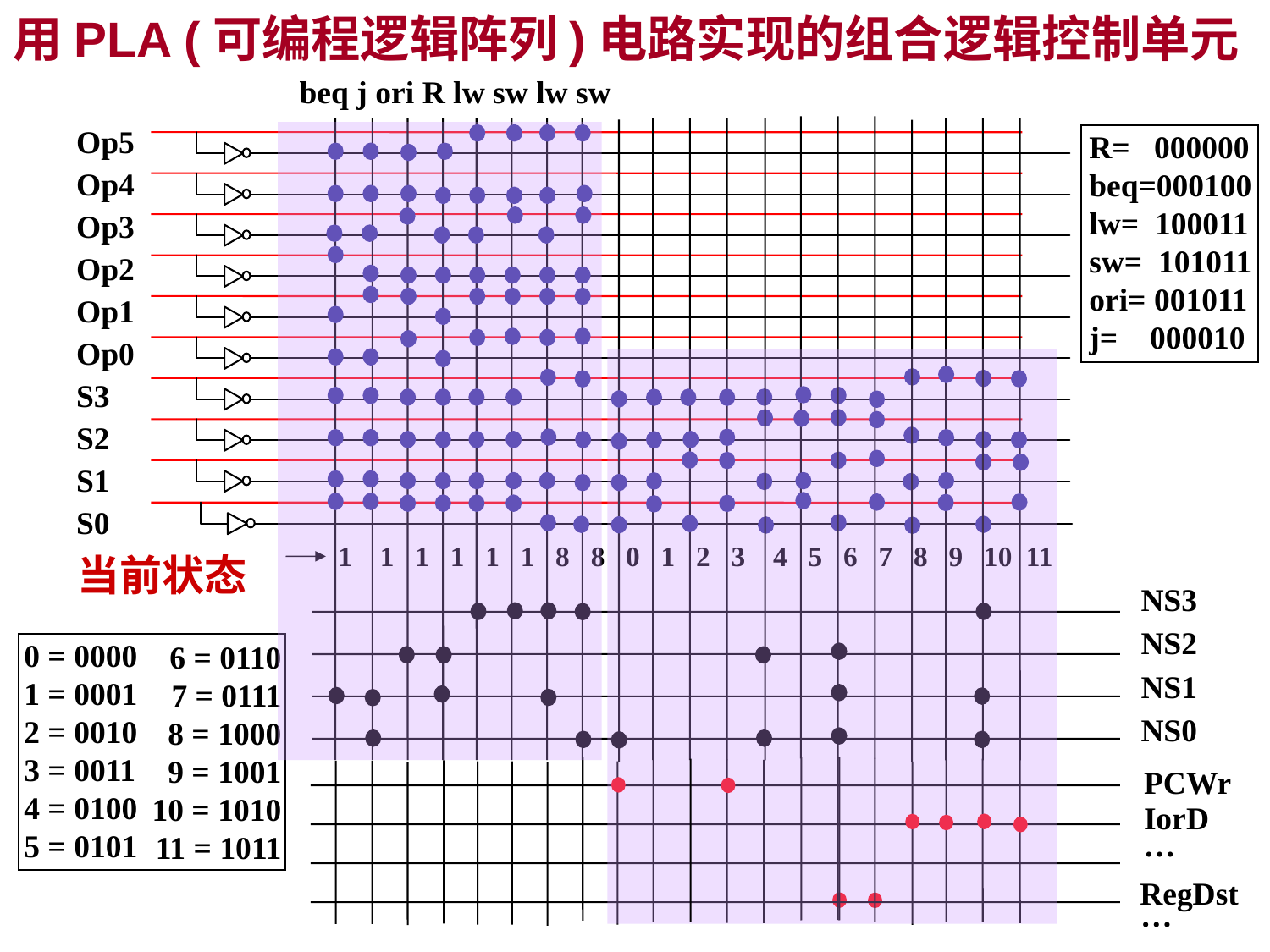

# 用PLA (可编程逻辑阵列)电路实现的组合逻辑控制单元
    beq j ori R lw sw lw sw
Op5

R=   000000
beq=000100
lw=  100011
sw=  101011
ori= 001011
j=    000010

Op4

Op3

Op2

Op1

Op0

S3
S2
S1
S0

1    1   1   1   1   1   8   8   0   1   2   3    4   5   6   7   8   9   10  11
当前状态

NS3
NS2
NS1
NS0

0 = 0000
1 = 0001
2 = 0010
3 = 0011
4 = 0100
5 = 0101
6 = 0110
7 = 0111
8 = 1000
9 = 1001
10 = 1010
11 = 1011

PCWr

IorD

…

RegDst
…